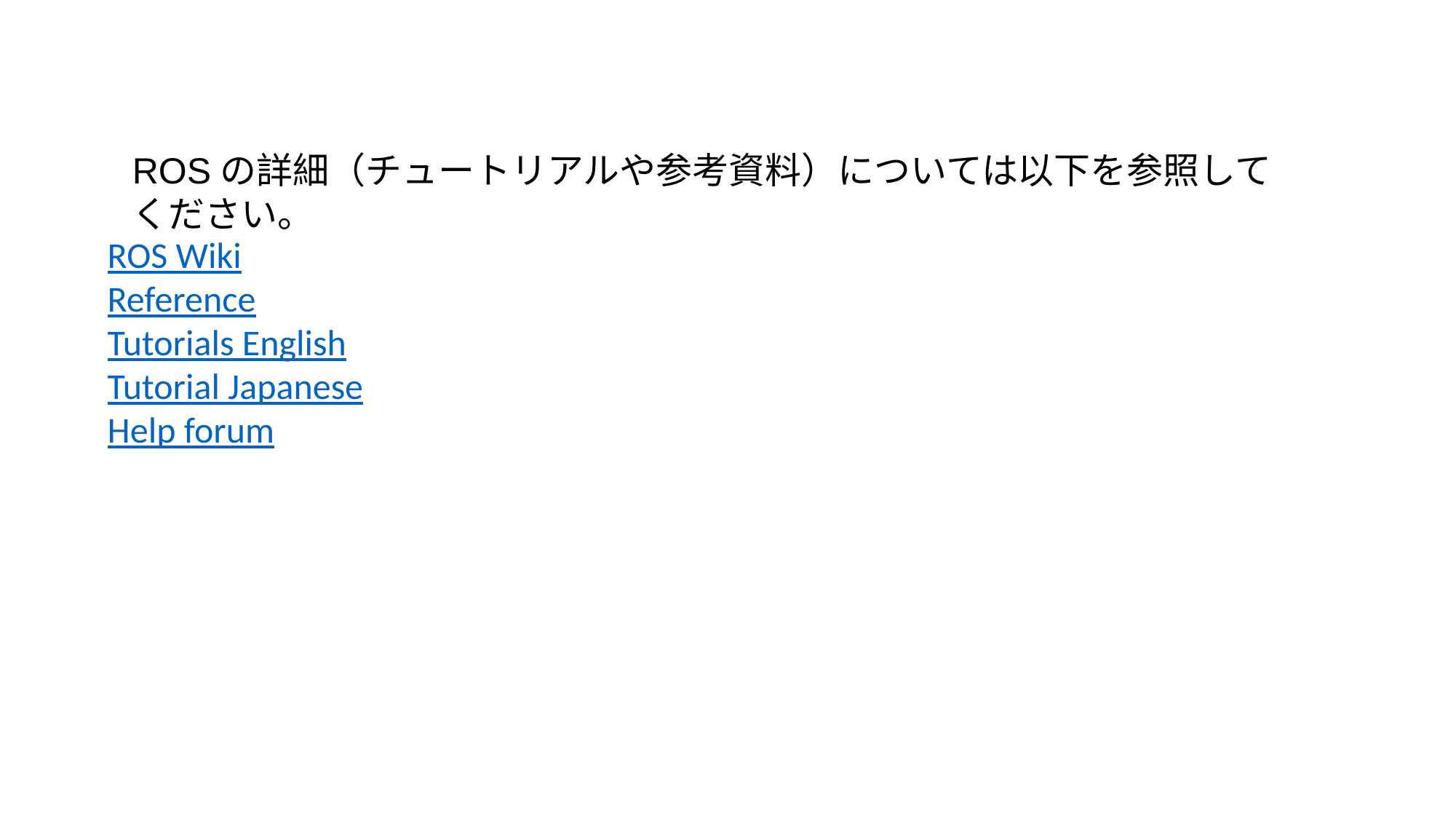

ROS Wiki
Reference
Tutorials English
Tutorial Japanese
Help forum

ROSの詳細（チュートリアルや参考資料）については以下を参照してください。